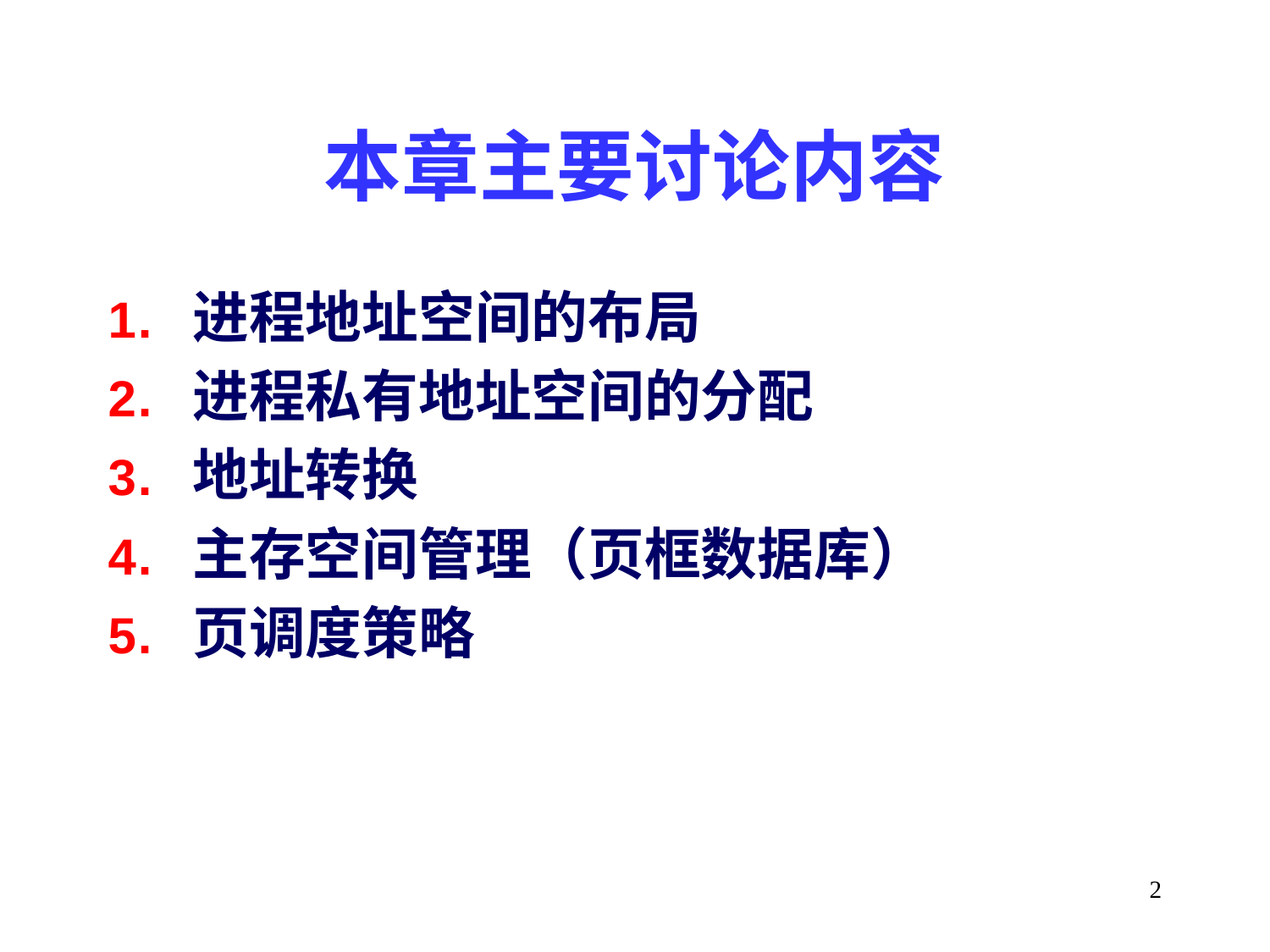

# 本章主要讨论内容
进程地址空间的布局
进程私有地址空间的分配
地址转换
主存空间管理（页框数据库）
页调度策略
2